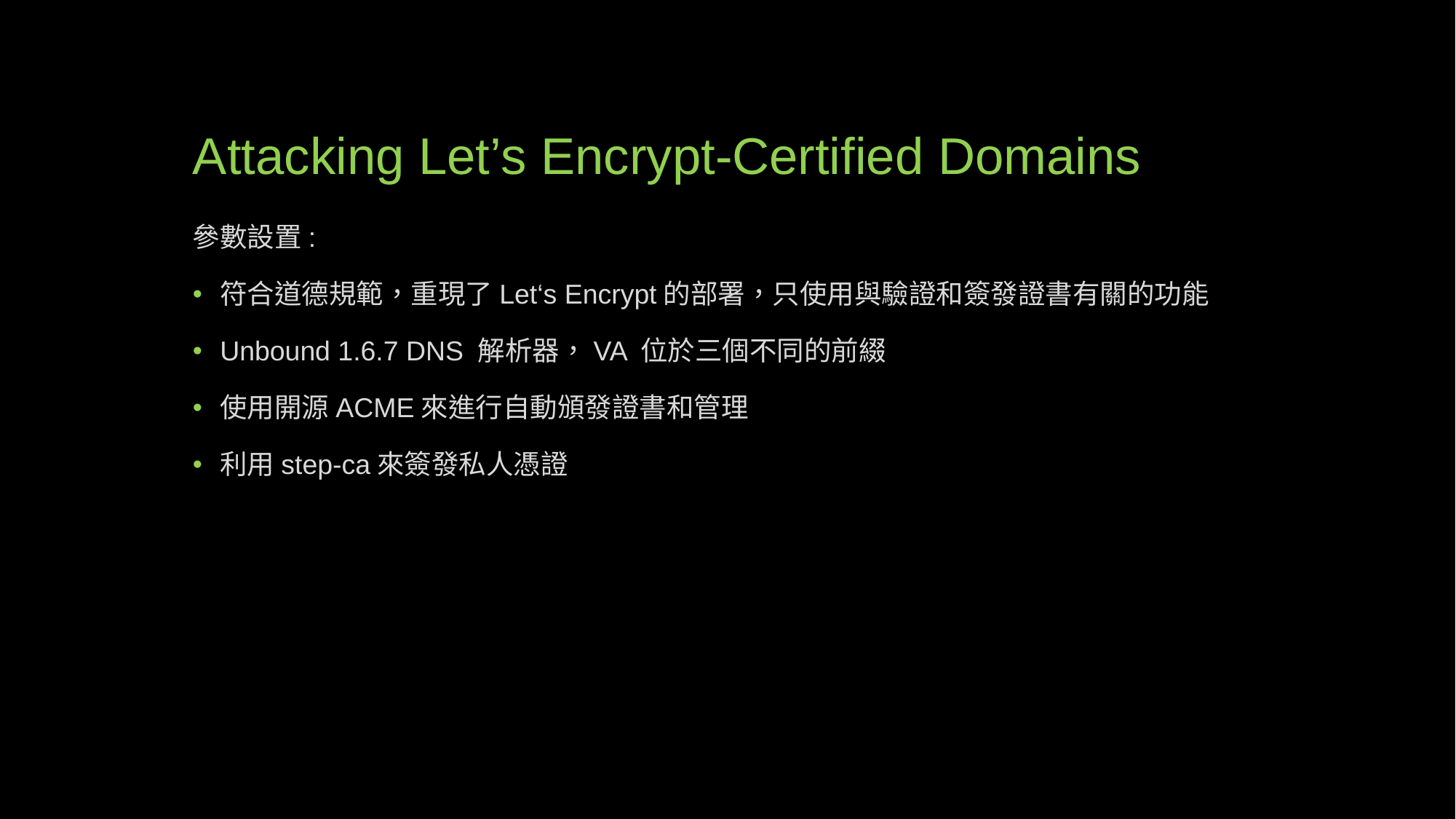

# Attacking Let’s Encrypt-Certified Domains
參數設置:
符合道德規範，重現了Let‘s Encrypt的部署，只使用與驗證和簽發證書有關的功能
Unbound 1.6.7 DNS 解析器，VA 位於三個不同的前綴
使用開源ACME來進行自動頒發證書和管理
利用step-ca來簽發私人憑證